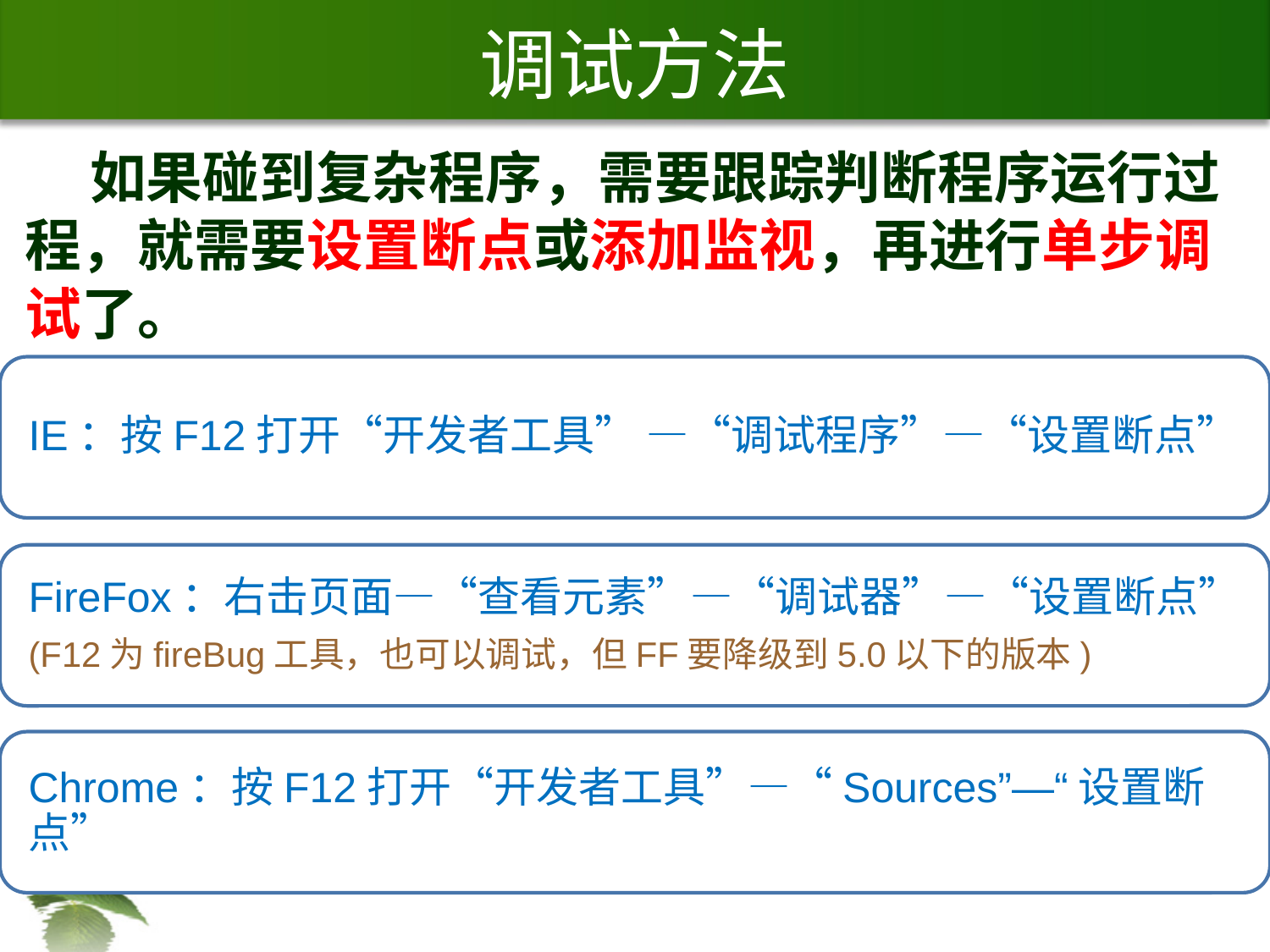

# 调试方法
    如果碰到复杂程序，需要跟踪判断程序运行过程，就需要设置断点或添加监视，再进行单步调试了。
IE：按F12打开“开发者工具” —“调试程序”—“设置断点”
FireFox：右击页面—“查看元素”—“调试器”—“设置断点”
(F12为fireBug工具，也可以调试，但FF要降级到5.0以下的版本)
Chrome：按F12打开“开发者工具”—“Sources”—“设置断点”